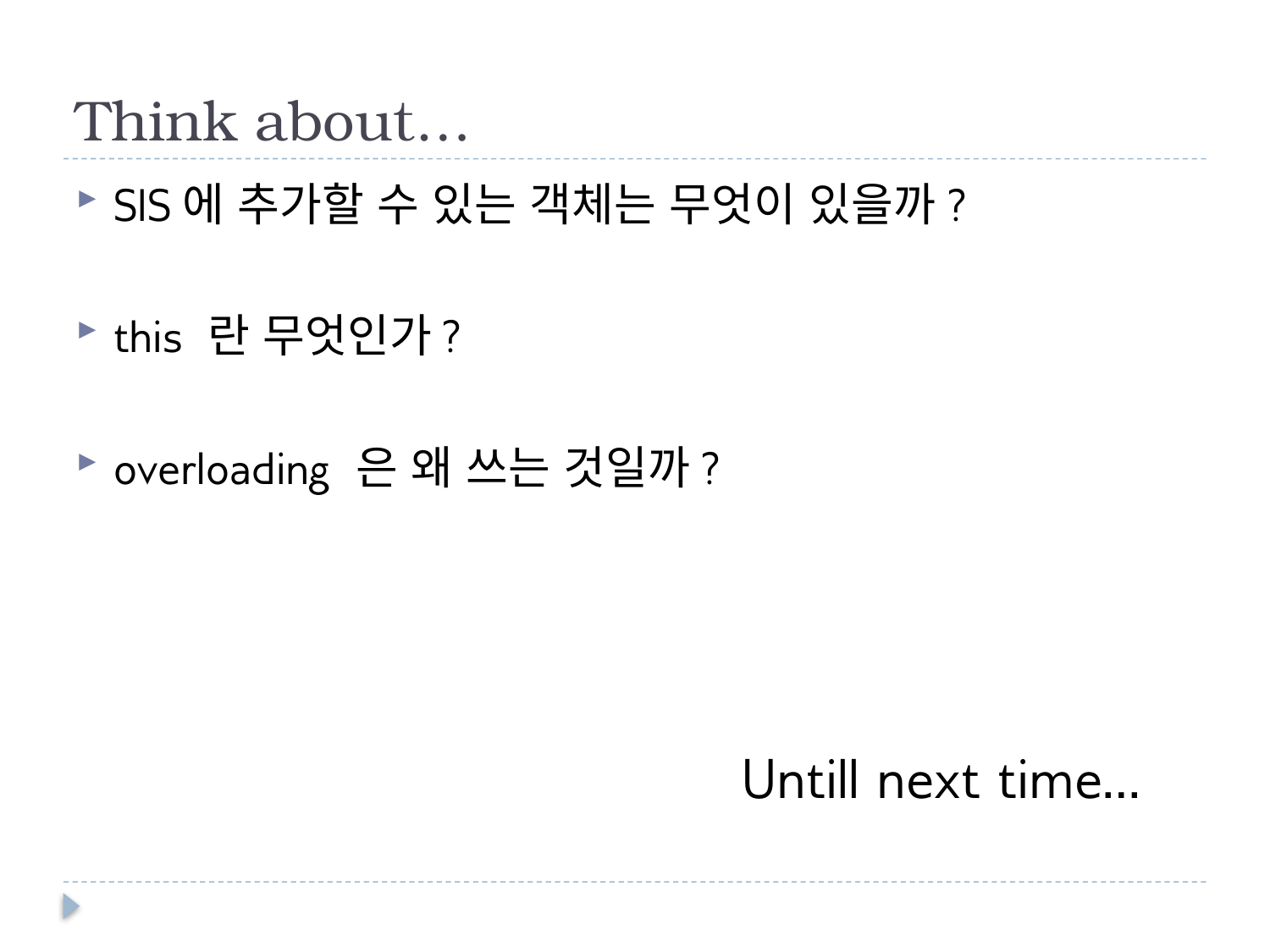

# Think about…
SIS에 추가할 수 있는 객체는 무엇이 있을까?

this 란 무엇인가?

overloading 은 왜 쓰는 것일까?

Untill next time…